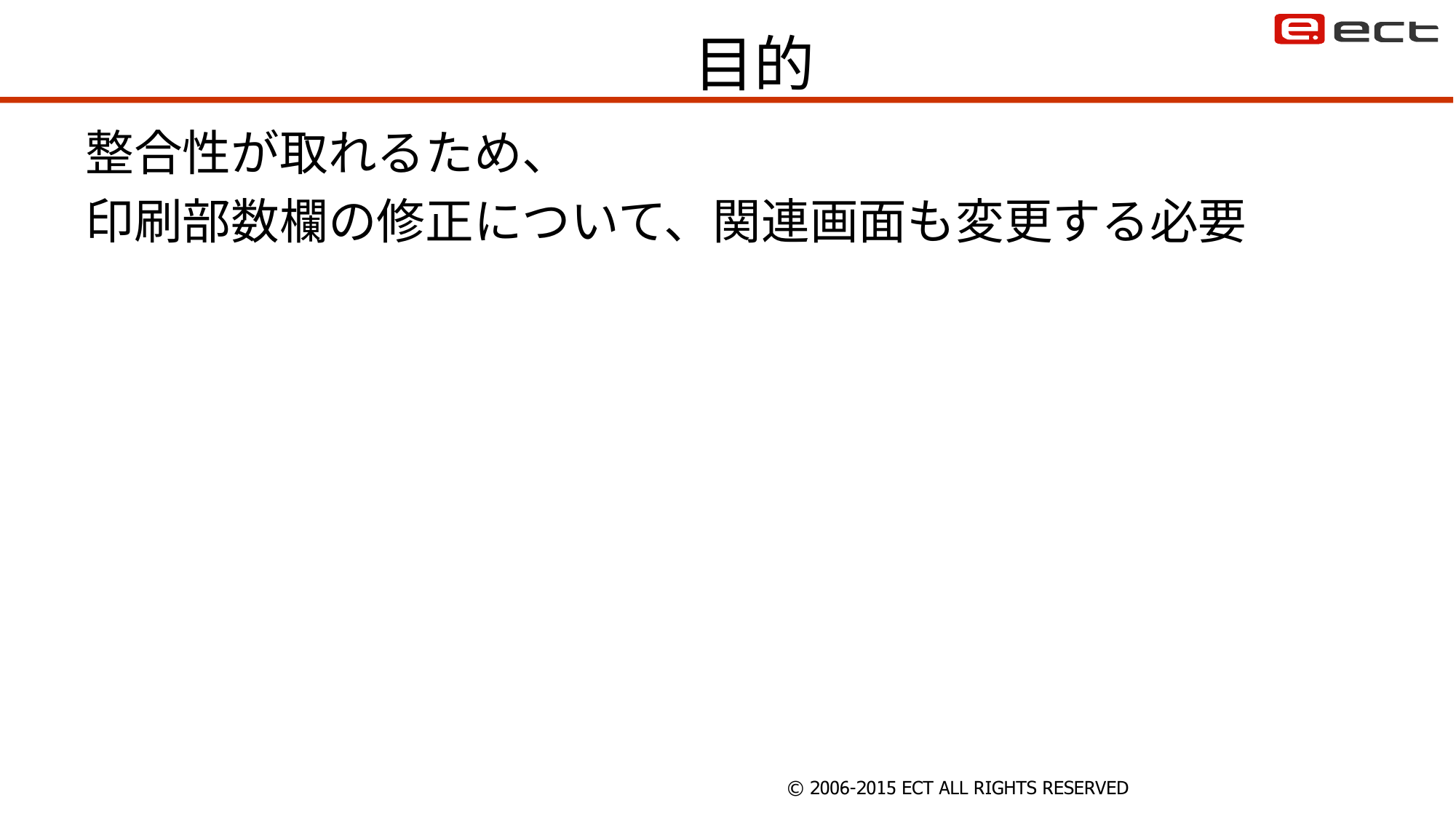

# 目的
整合性が取れるため、
印刷部数欄の修正について、関連画面も変更する必要